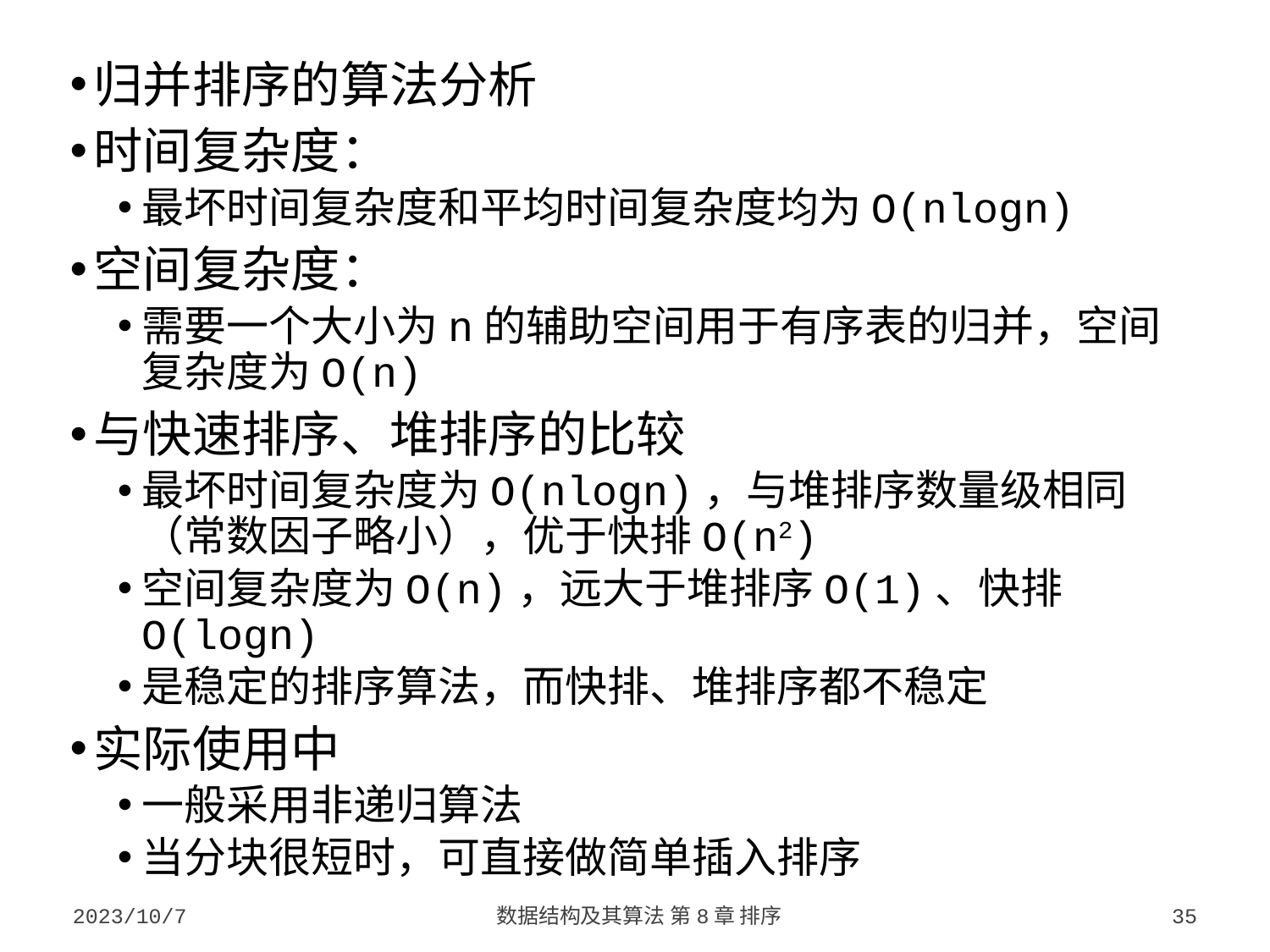

归并排序的算法分析
时间复杂度：
最坏时间复杂度和平均时间复杂度均为O(nlogn)
空间复杂度：
需要一个大小为n的辅助空间用于有序表的归并，空间复杂度为O(n)
与快速排序、堆排序的比较
最坏时间复杂度为O(nlogn)，与堆排序数量级相同（常数因子略小），优于快排O(n2)
空间复杂度为O(n)，远大于堆排序O(1)、快排O(logn)
是稳定的排序算法，而快排、堆排序都不稳定
实际使用中
一般采用非递归算法
当分块很短时，可直接做简单插入排序
2023/10/7
数据结构及其算法 第8章 排序
35